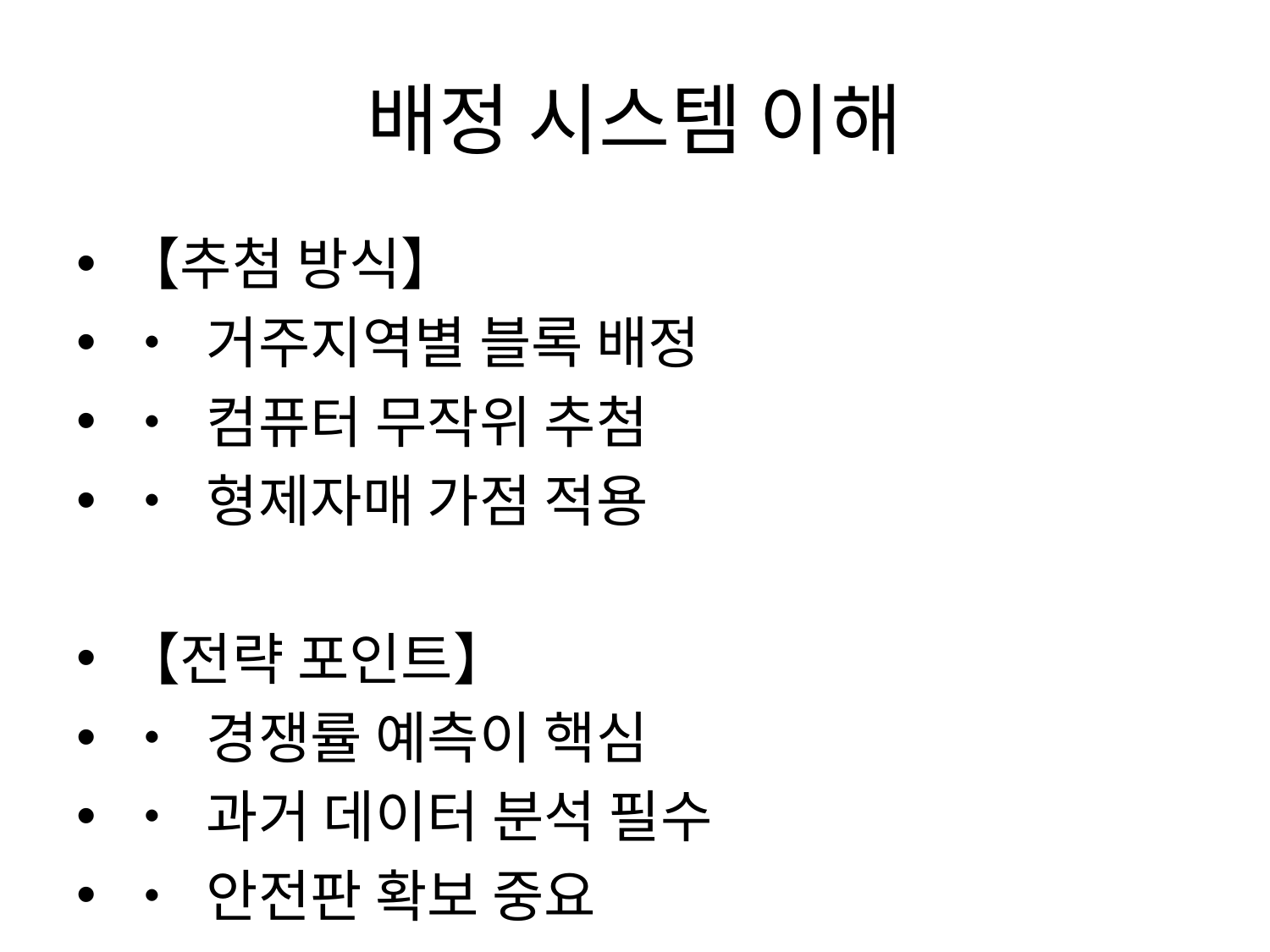

# 배정 시스템 이해
【추첨 방식】
• 거주지역별 블록 배정
• 컴퓨터 무작위 추첨
• 형제자매 가점 적용

【전략 포인트】
• 경쟁률 예측이 핵심
• 과거 데이터 분석 필수
• 안전판 확보 중요